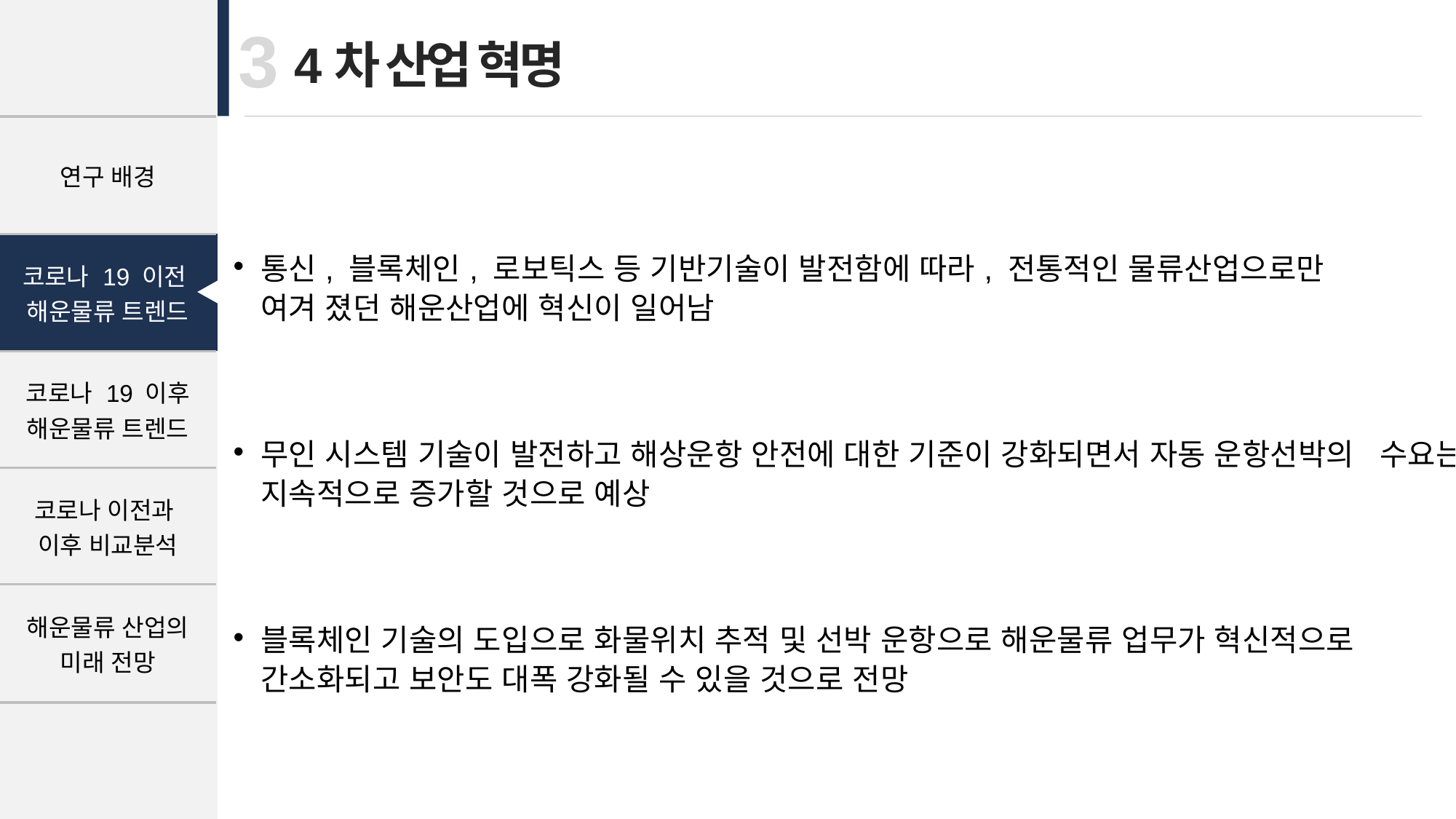

|  |
| --- |
| 연구 배경 |
| 코로나 19 이전 해운물류 트렌드 |
| 코로나 19 이후 해운물류 트렌드 |
| 코로나 이전과 이후 비교분석 |
| 해운물류 산업의 미래 전망 |
|  |

3
4차 산업 혁명
통신, 블록체인, 로보틱스 등 기반기술이 발전함에 따라, 전통적인 물류산업으로만           여겨 졌던 해운산업에 혁신이 일어남

무인 시스템 기술이 발전하고 해상운항 안전에 대한 기준이 강화되면서 자동 운항선박의   수요는 지속적으로 증가할 것으로 예상

블록체인 기술의 도입으로 화물위치 추적 및 선박 운항으로 해운물류 업무가 혁신적으로 간소화되고 보안도 대폭 강화될 수 있을 것으로 전망